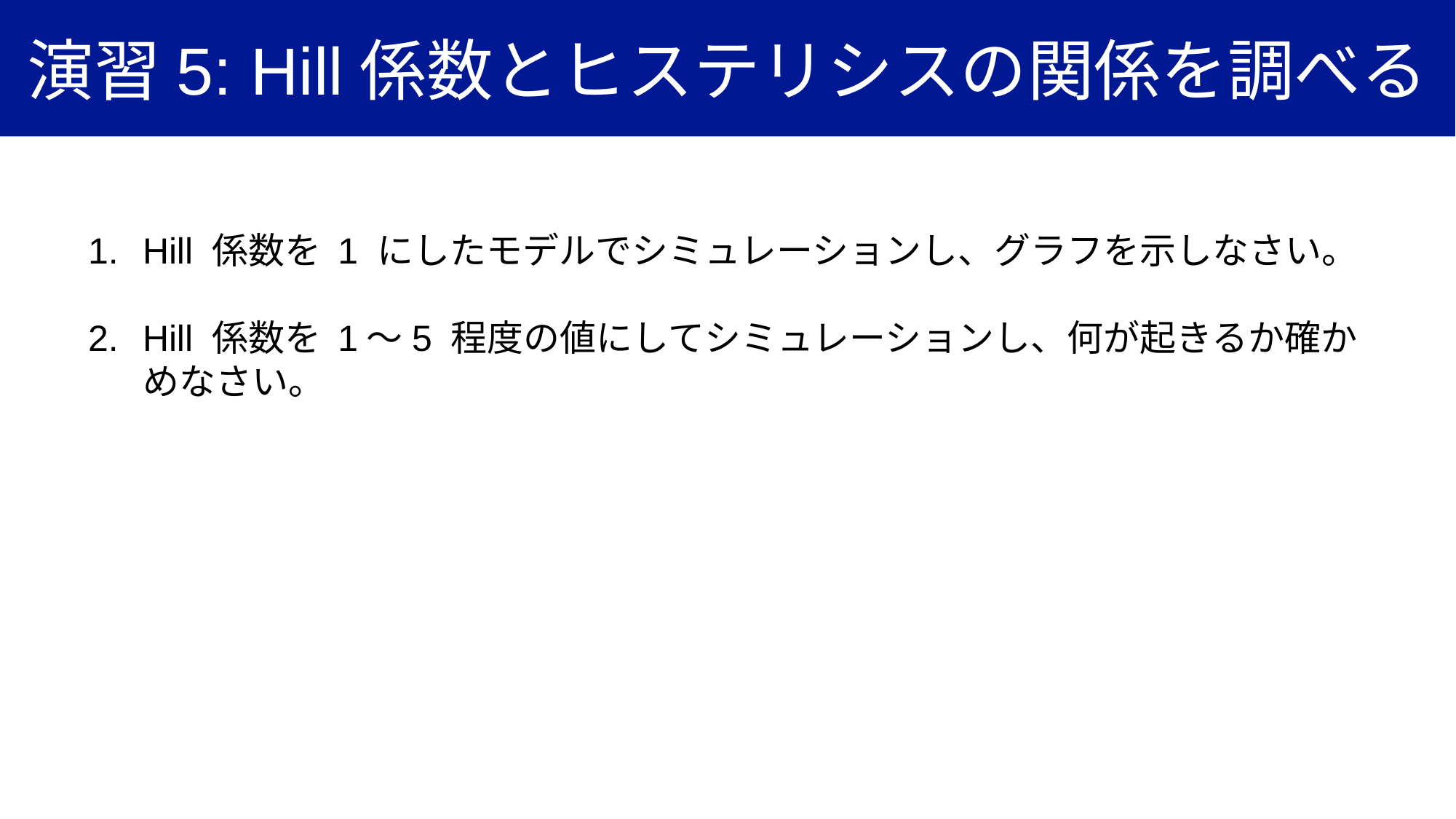

# 演習5: Hill係数とヒステリシスの関係を調べる
Hill 係数を 1 にしたモデルでシミュレーションし、グラフを示しなさい。

Hill 係数を 1〜5 程度の値にしてシミュレーションし、何が起きるか確かめなさい。